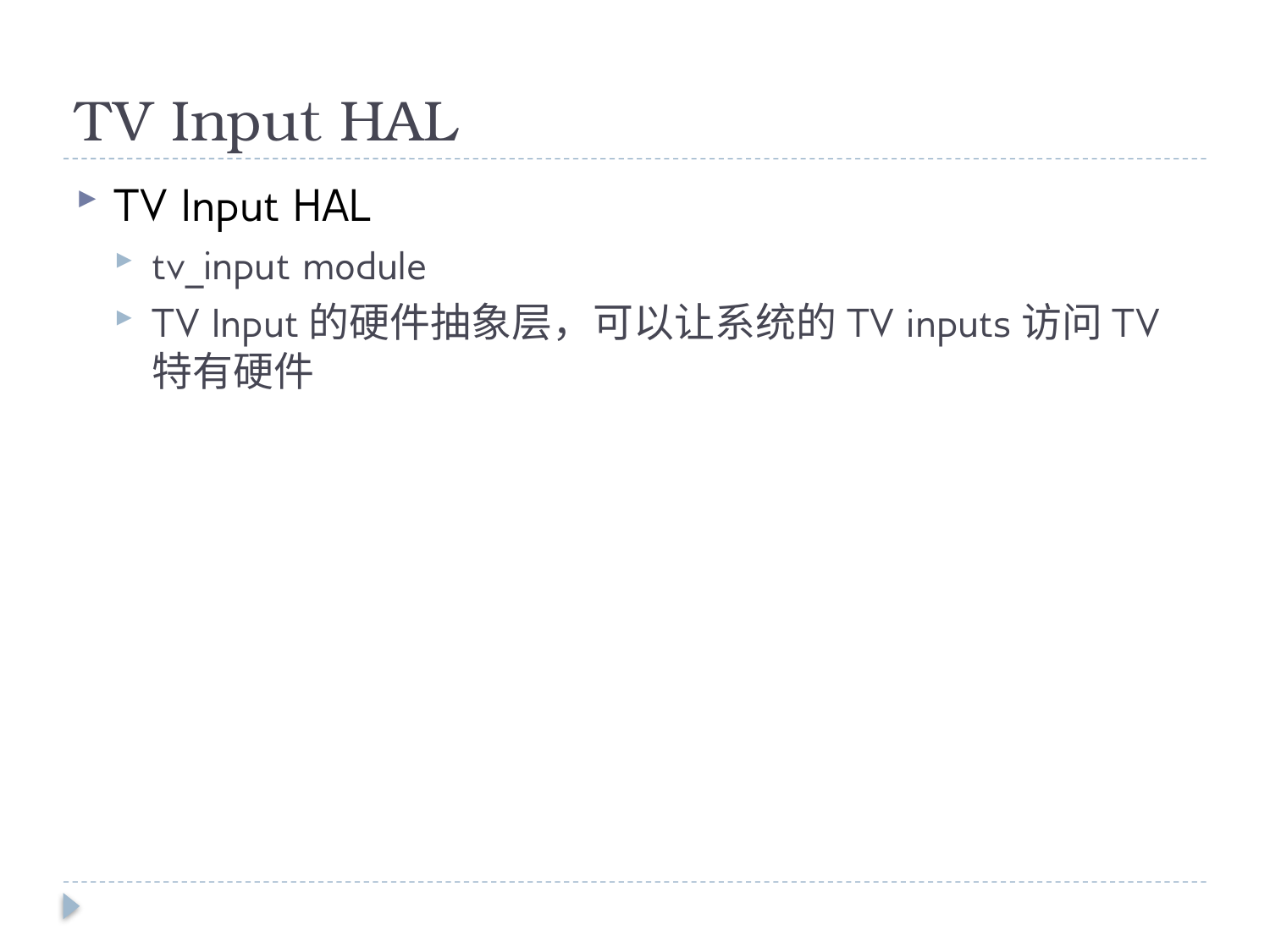

# TV Input HAL
TV Input HAL
tv_input module
TV Input的硬件抽象层，可以让系统的TV inputs访问TV特有硬件